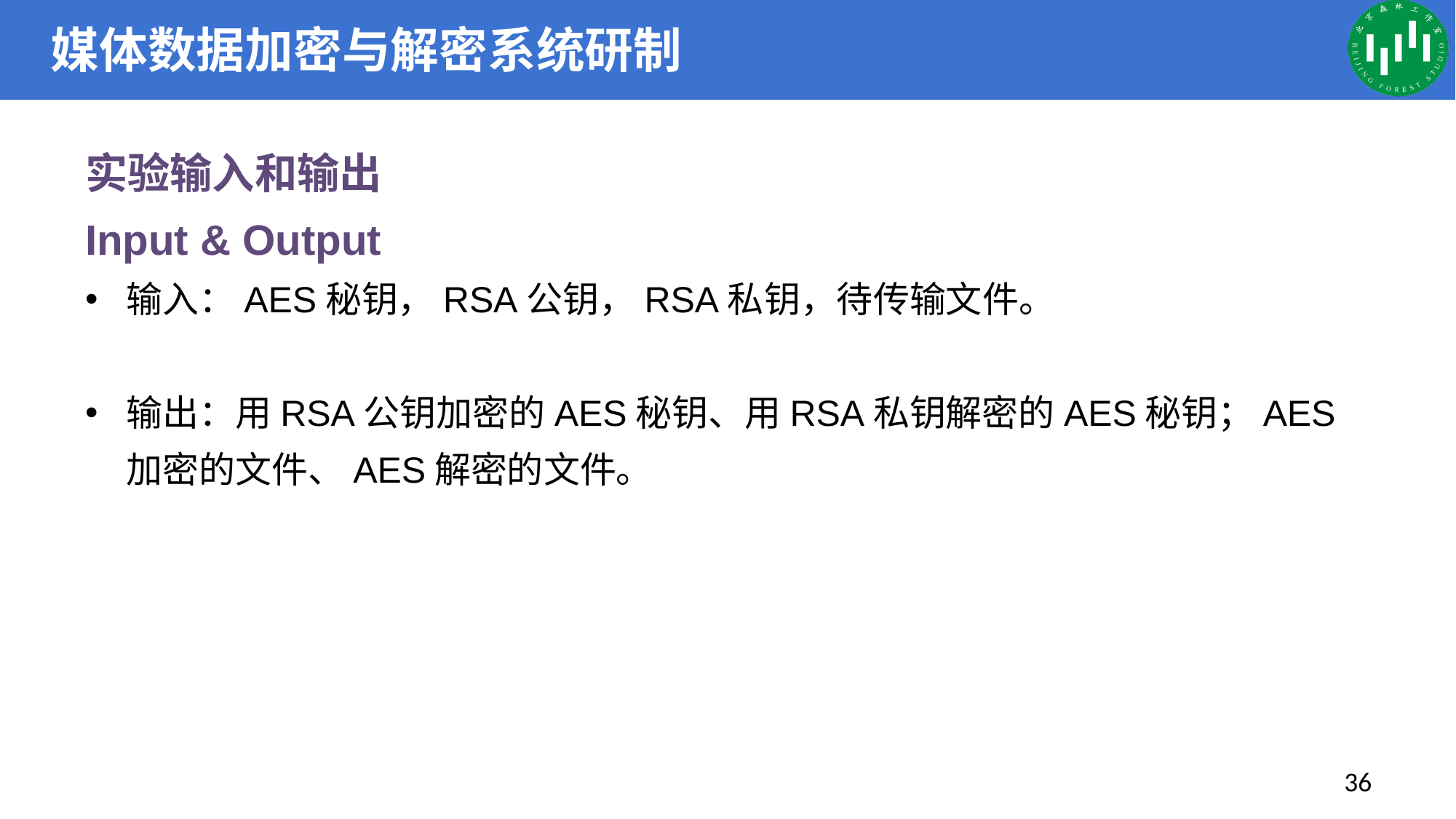

# 媒体数据加密与解密系统研制
实验输入和输出
Input & Output
输入：AES秘钥，RSA公钥，RSA私钥，待传输文件。

输出：用RSA公钥加密的AES秘钥、用RSA私钥解密的AES秘钥；AES加密的文件、AES解密的文件。
36